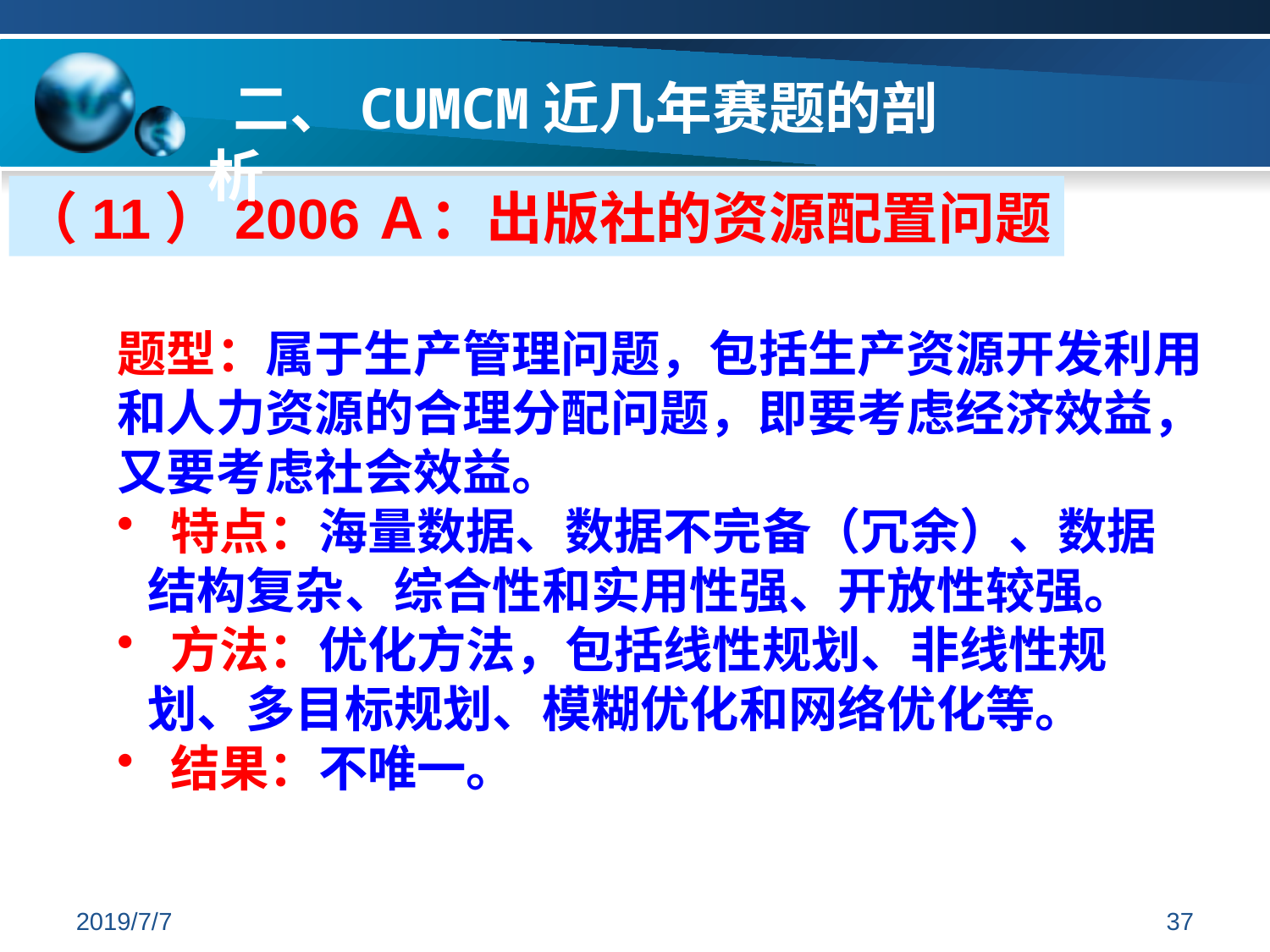

二、CUMCM近几年赛题的剖析
（11）2006Ａ：出版社的资源配置问题
题型：属于生产管理问题，包括生产资源开发利用和人力资源的合理分配问题，即要考虑经济效益，又要考虑社会效益。
 特点：海量数据、数据不完备（冗余）、数据结构复杂、综合性和实用性强、开放性较强。
 方法：优化方法，包括线性规划、非线性规划、多目标规划、模糊优化和网络优化等。
 结果：不唯一。
2019/7/7
37